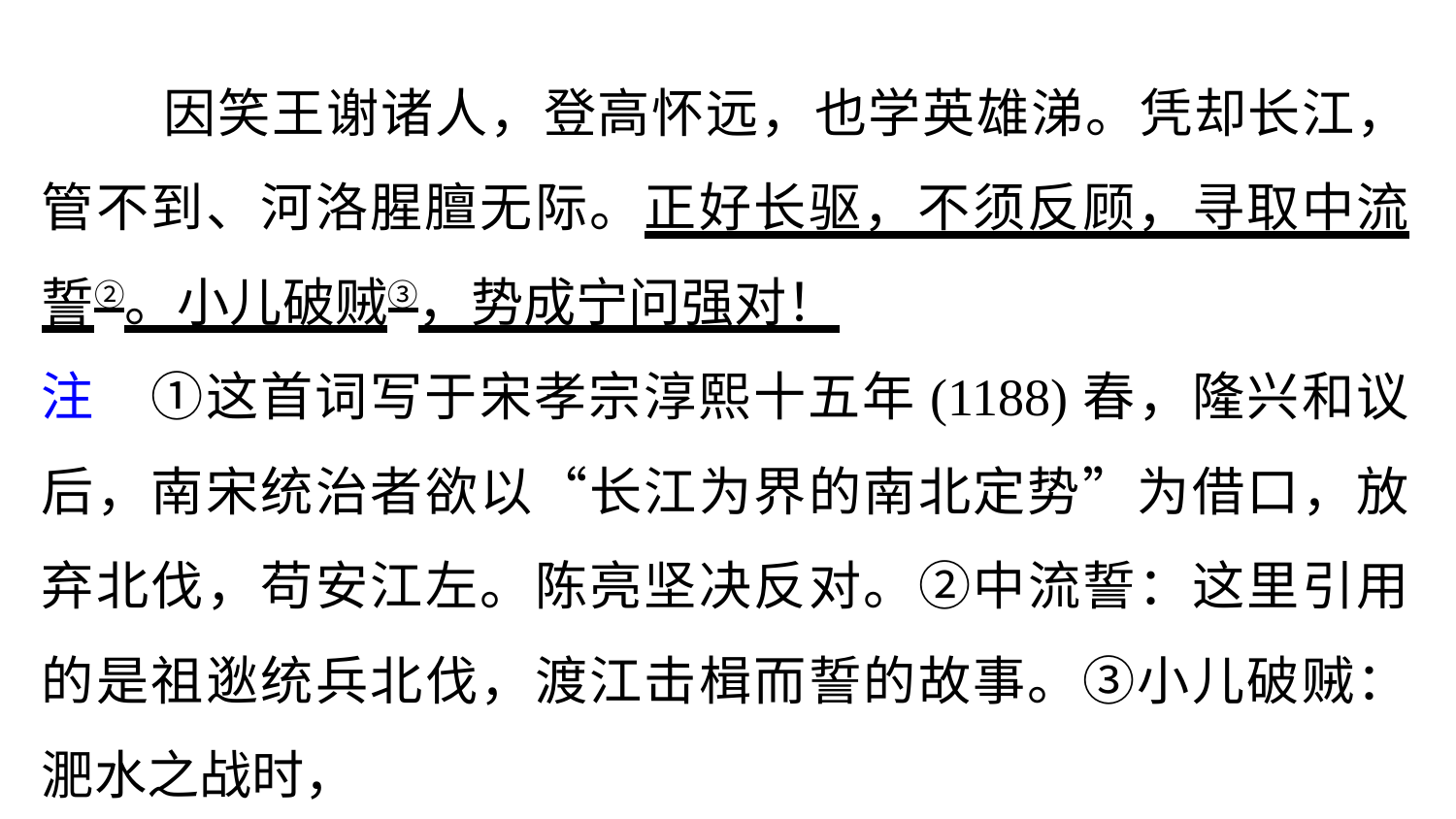

因笑王谢诸人，登高怀远，也学英雄涕。凭却长江，管不到、河洛腥膻无际。正好长驱，不须反顾，寻取中流誓②。小儿破贼③，势成宁问强对！
注　①这首词写于宋孝宗淳熙十五年(1188)春，隆兴和议后，南宋统治者欲以“长江为界的南北定势”为借口，放弃北伐，苟安江左。陈亮坚决反对。②中流誓：这里引用的是祖逖统兵北伐，渡江击楫而誓的故事。③小儿破贼：淝水之战时，